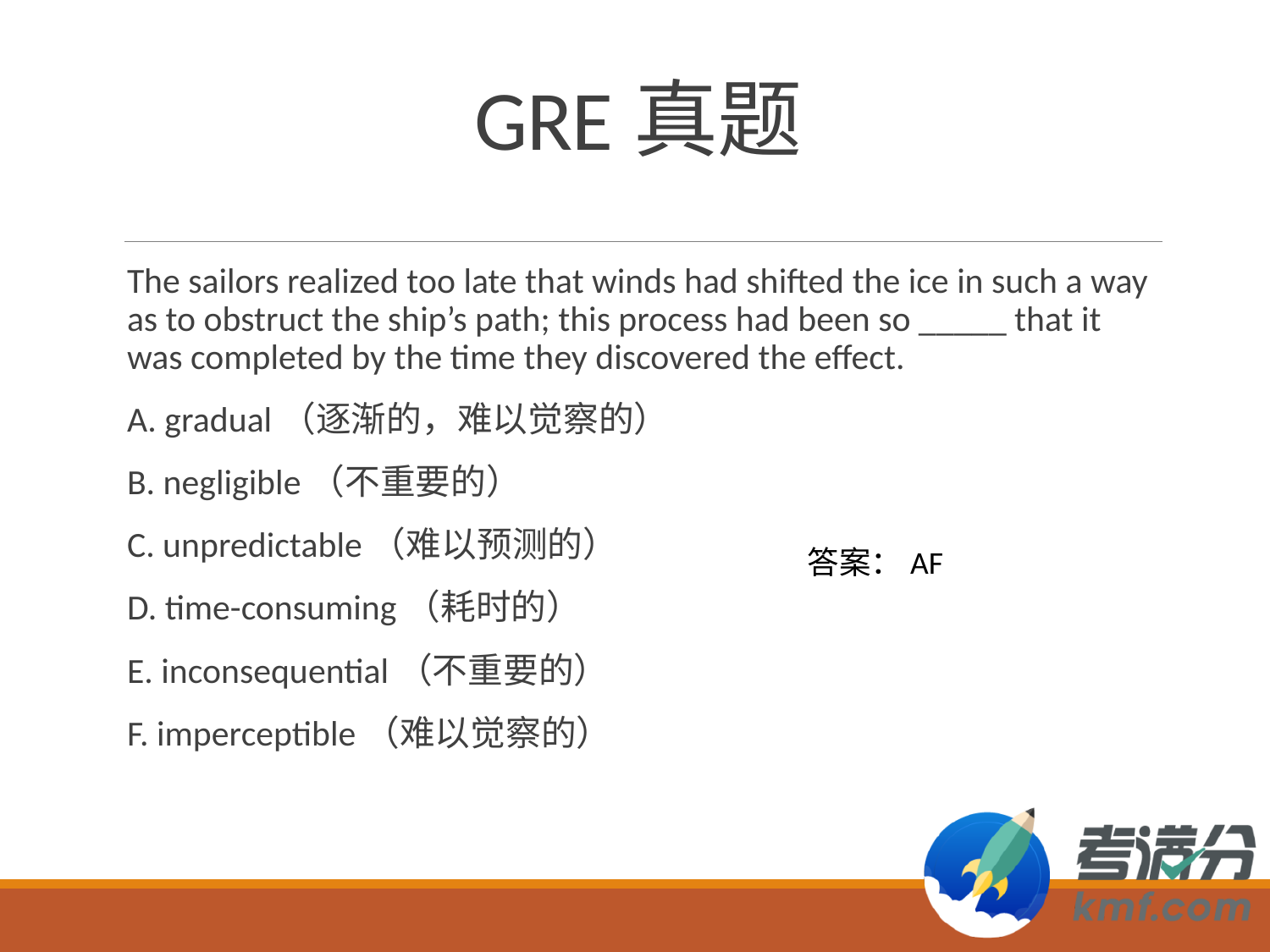

# GRE真题
The sailors realized too late that winds had shifted the ice in such a way as to obstruct the ship’s path; this process had been so _____ that it was completed by the time they discovered the effect.
A. gradual（逐渐的，难以觉察的）
B. negligible（不重要的）
C. unpredictable（难以预测的）
D. time-consuming（耗时的）
E. inconsequential（不重要的）
F. imperceptible（难以觉察的）
答案：AF